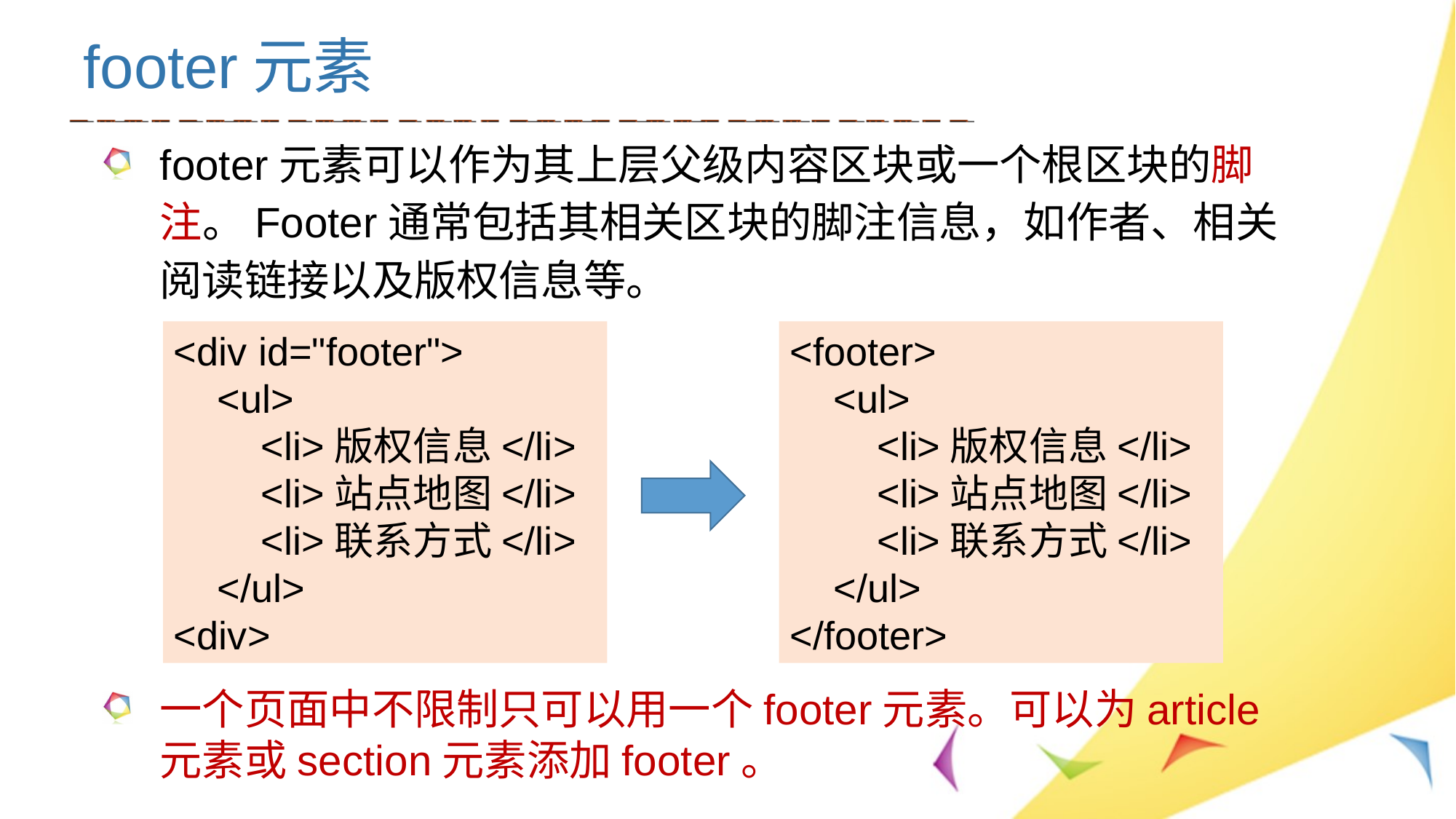

footer元素
footer元素可以作为其上层父级内容区块或一个根区块的脚注。Footer通常包括其相关区块的脚注信息，如作者、相关阅读链接以及版权信息等。

<div id="footer">
    <ul>
        <li>版权信息</li>
        <li>站点地图</li>
        <li>联系方式</li>
    </ul>
<div>
<footer>
    <ul>
        <li>版权信息</li>
        <li>站点地图</li>
        <li>联系方式</li>
    </ul>
</footer>

一个页面中不限制只可以用一个footer元素。可以为article元素或section元素添加footer。